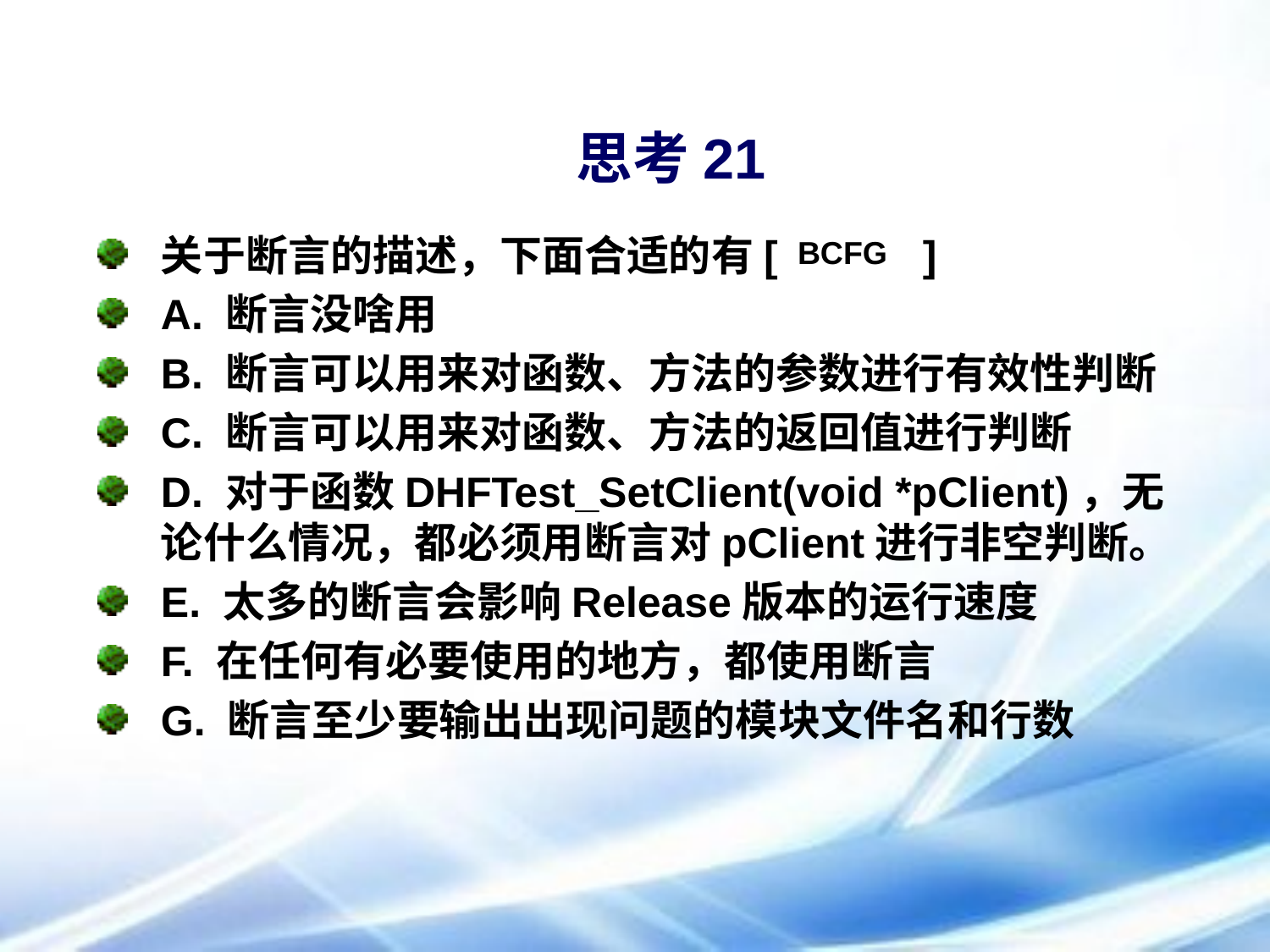

# 思考21
关于断言的描述，下面合适的有[		]
A. 断言没啥用
B. 断言可以用来对函数、方法的参数进行有效性判断
C. 断言可以用来对函数、方法的返回值进行判断
D. 对于函数DHFTest_SetClient(void *pClient)，无论什么情况，都必须用断言对pClient进行非空判断。
E. 太多的断言会影响Release版本的运行速度
F. 在任何有必要使用的地方，都使用断言
G. 断言至少要输出出现问题的模块文件名和行数
BCFG